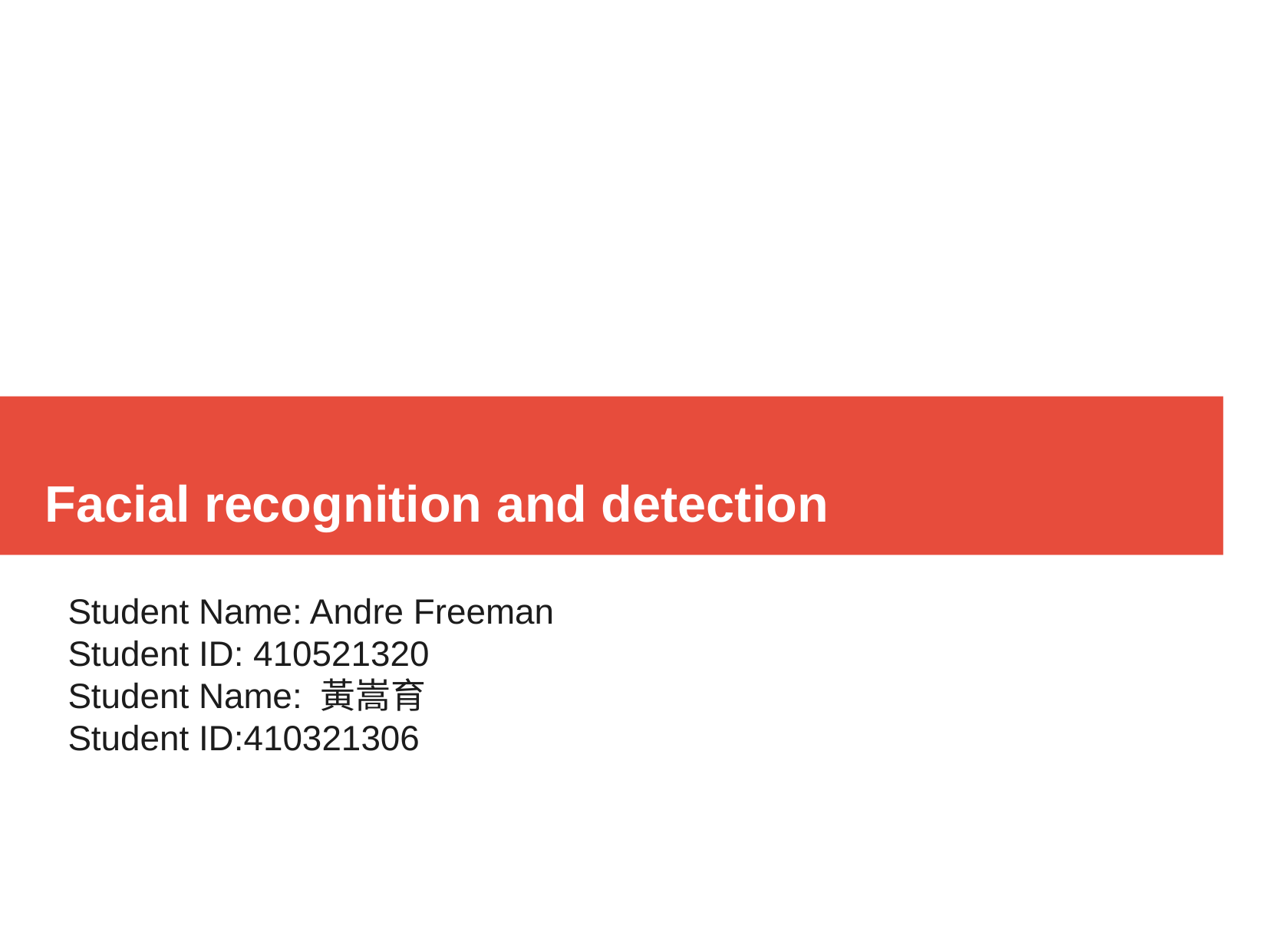

Facial recognition and detection
Student Name: Andre Freeman
Student ID: 410521320
Student Name: 黃嵩育
Student ID:410321306